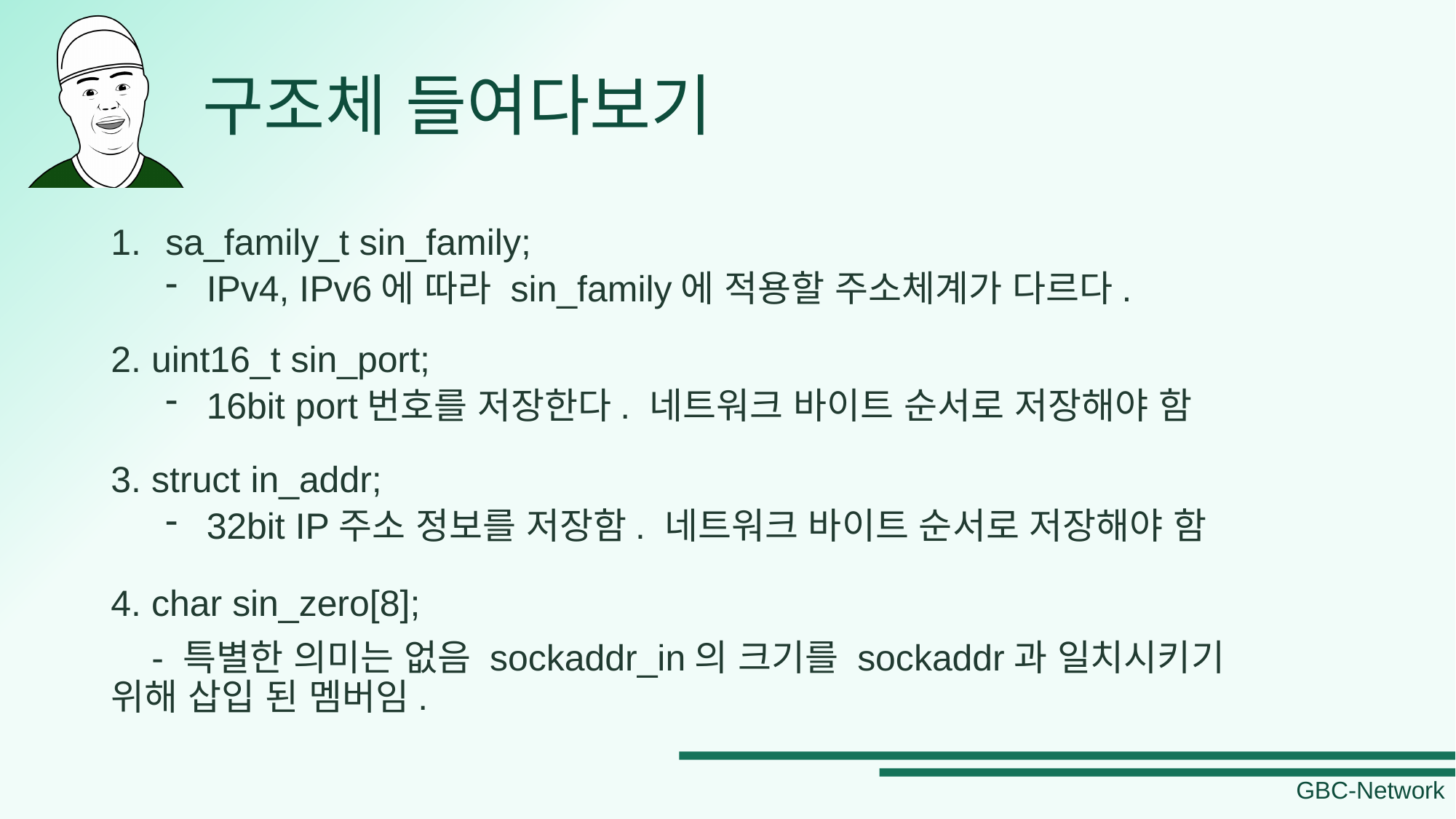

# 구조체 들여다보기
sa_family_t sin_family;
IPv4, IPv6에 따라 sin_family에 적용할 주소체계가 다르다.
2. uint16_t sin_port;
16bit port번호를 저장한다. 네트워크 바이트 순서로 저장해야 함
3. struct in_addr;
32bit IP주소 정보를 저장함. 네트워크 바이트 순서로 저장해야 함
4. char sin_zero[8];
    - 특별한 의미는 없음 sockaddr_in의 크기를 sockaddr과 일치시키기 	위해 삽입 된 멤버임.